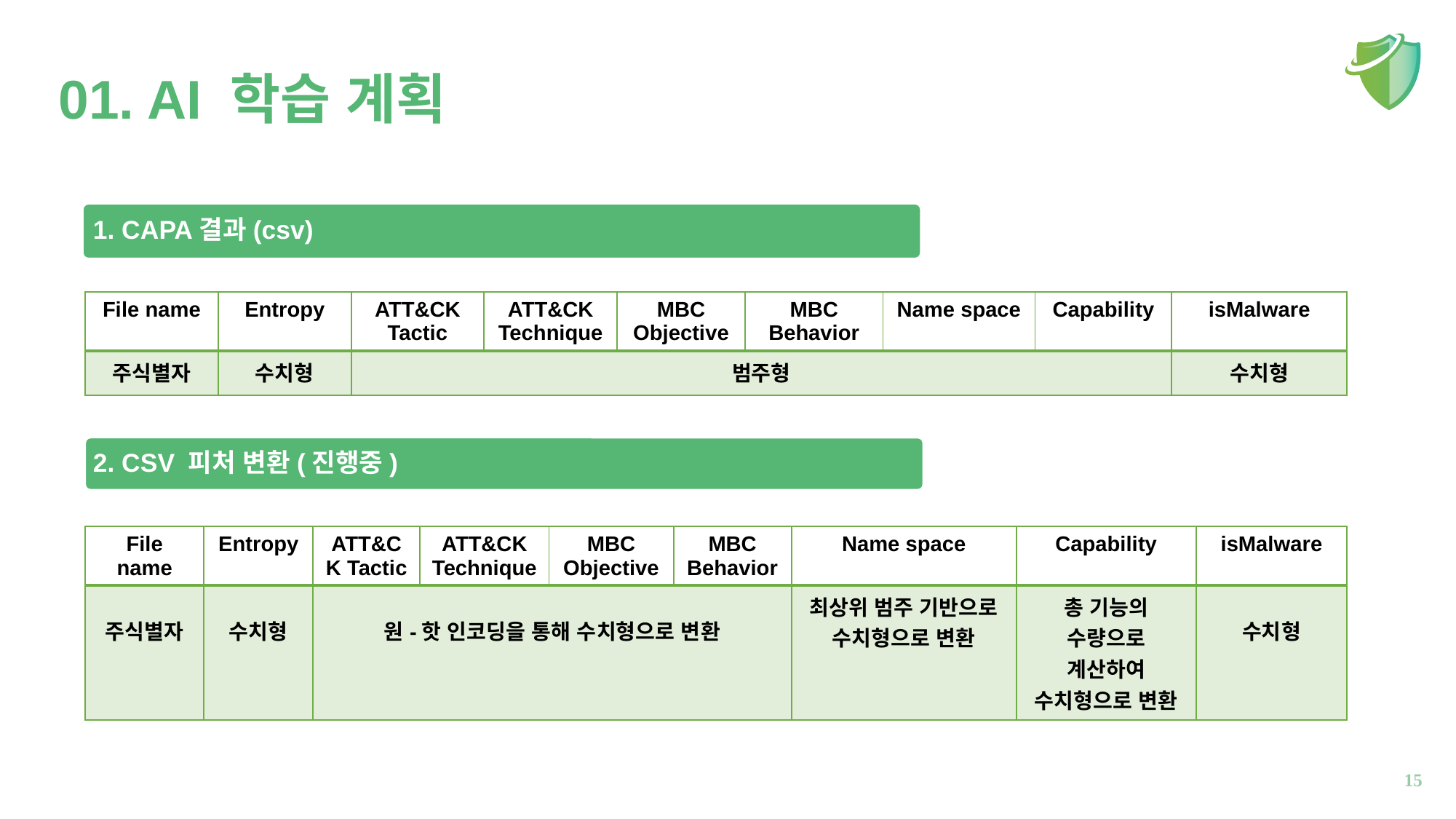

# 01. AI 학습 계획

1. CAPA결과(csv)

| File name | Entropy | ATT&CK Tactic | ATT&CK Technique | MBC Objective | MBC Behavior | Name space | Capability | isMalware |
| --- | --- | --- | --- | --- | --- | --- | --- | --- |
| 주식별자 | 수치형 | 범주형 |  |  |  |  |  | 수치형 |

2. CSV 피처 변환(진행중)
| File name | Entropy | ATT&CK Tactic | ATT&CK Technique | MBC Objective | MBC Behavior | Name space | Capability | isMalware |
| --- | --- | --- | --- | --- | --- | --- | --- | --- |
| 주식별자 | 수치형 | 원-핫 인코딩을 통해 수치형으로 변환 |  |  |  | 최상위 범주 기반으로 수치형으로 변환 | 총 기능의 수량으로 계산하여 수치형으로 변환 | 수치형 |
15